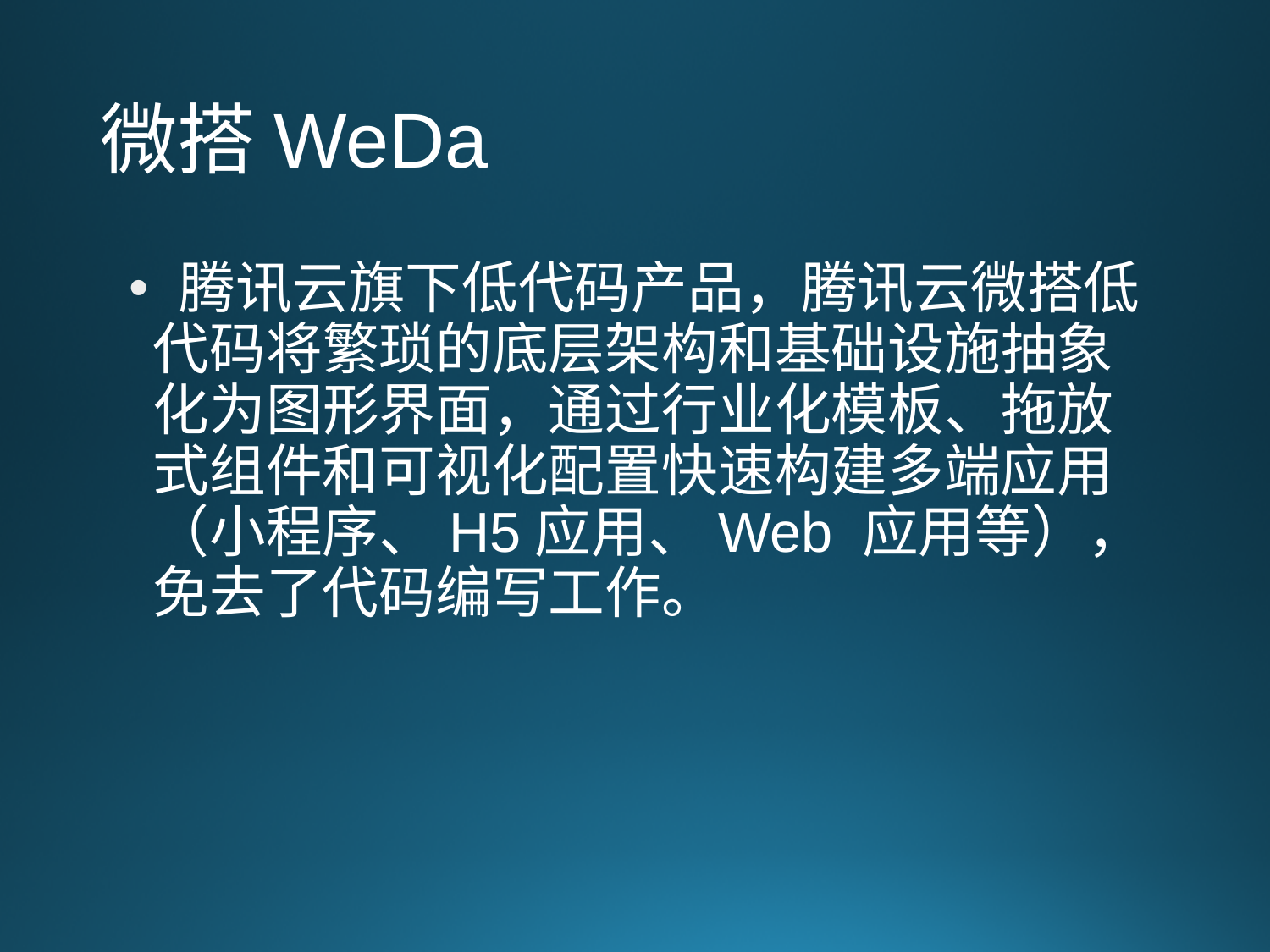

# 微搭WeDa
 腾讯云旗下低代码产品，腾讯云微搭低代码将繁琐的底层架构和基础设施抽象化为图形界面，通过行业化模板、拖放式组件和可视化配置快速构建多端应用（小程序、H5应用、Web 应用等），免去了代码编写工作。